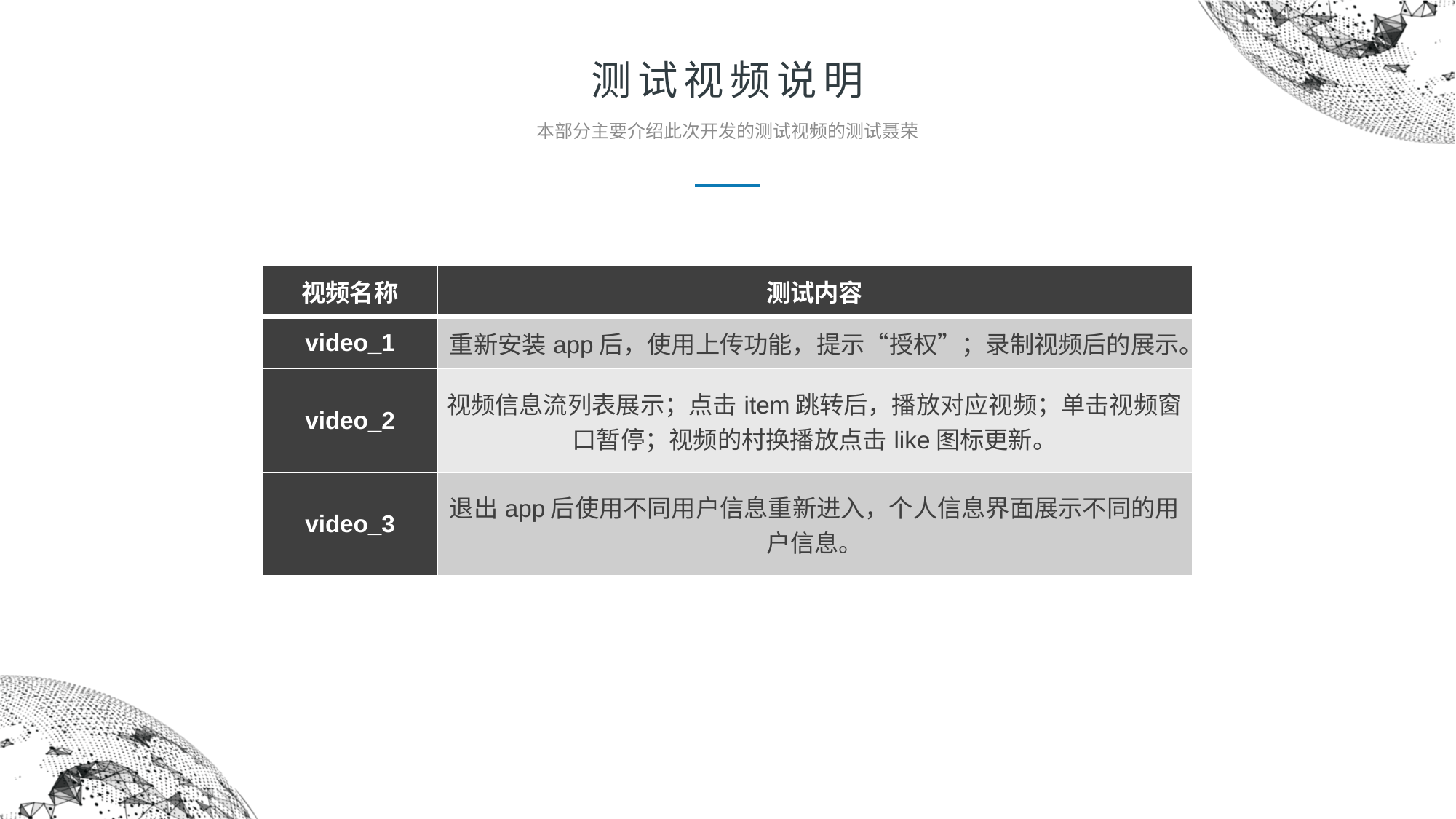

测试视频说明
本部分主要介绍此次开发的测试视频的测试聂荣
| 视频名称 | 测试内容 |
| --- | --- |
| video\_1 | 重新安装app后，使用上传功能，提示“授权”；录制视频后的展示。 |
| video\_2 | 视频信息流列表展示；点击item跳转后，播放对应视频；单击视频窗口暂停；视频的村换播放点击like图标更新。 |
| video\_3 | 退出app后使用不同用户信息重新进入，个人信息界面展示不同的用户信息。 |